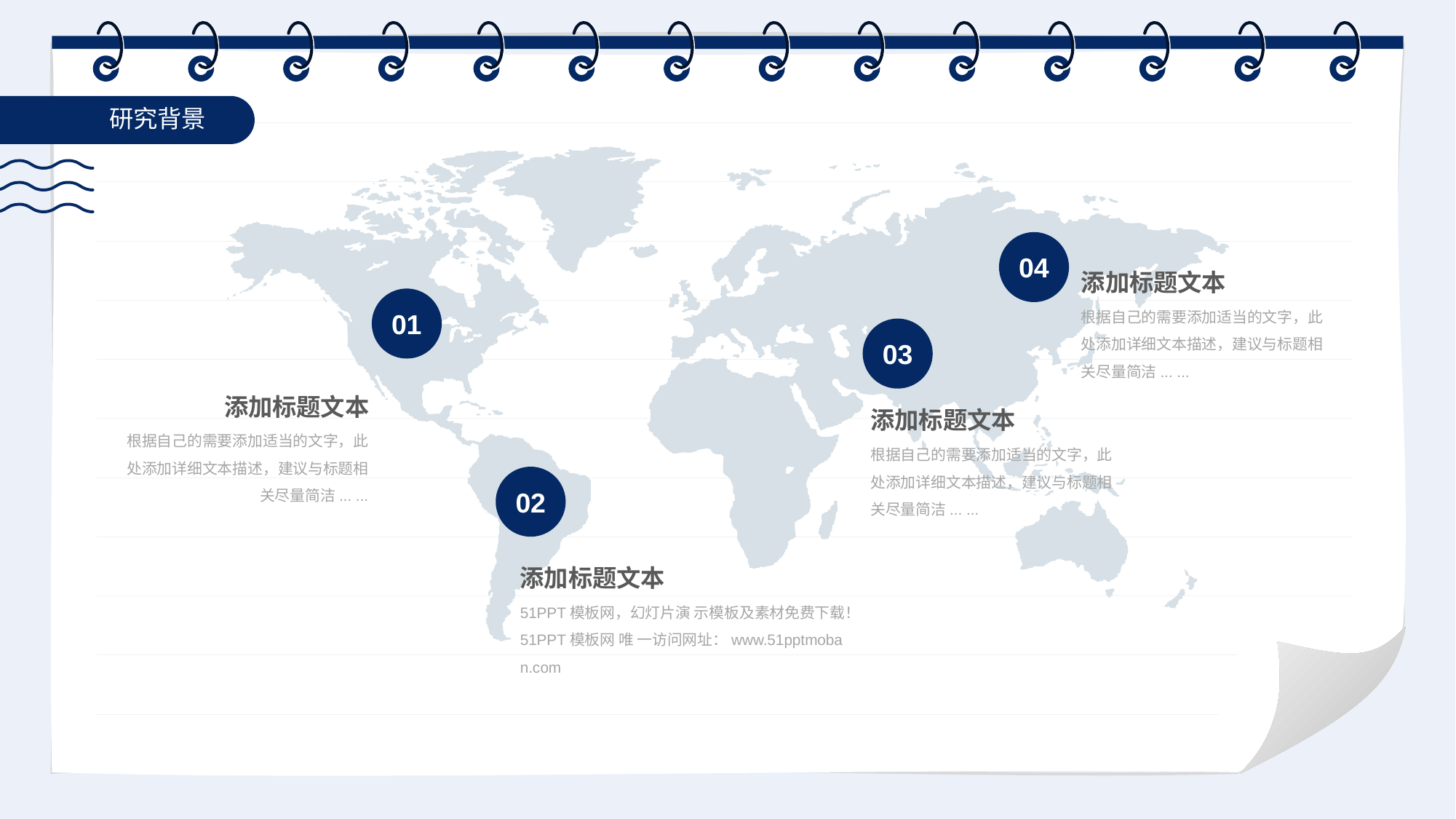

研究背景

04
添加标题文本
根据自己的需要添加适当的文字，此处添加详细文本描述，建议与标题相关尽量简洁... ...
01
03
添加标题文本
根据自己的需要添加适当的文字，此处添加详细文本描述，建议与标题相关尽量简洁... ...
添加标题文本
根据自己的需要添加适当的文字，此处添加详细文本描述，建议与标题相关尽量简洁... ...
02
添加标题文本
51PPT模板网，幻灯片演 示模板及素材免费下载！
51PPT模板网 唯 一访问网址：www.51pptmoba n.com